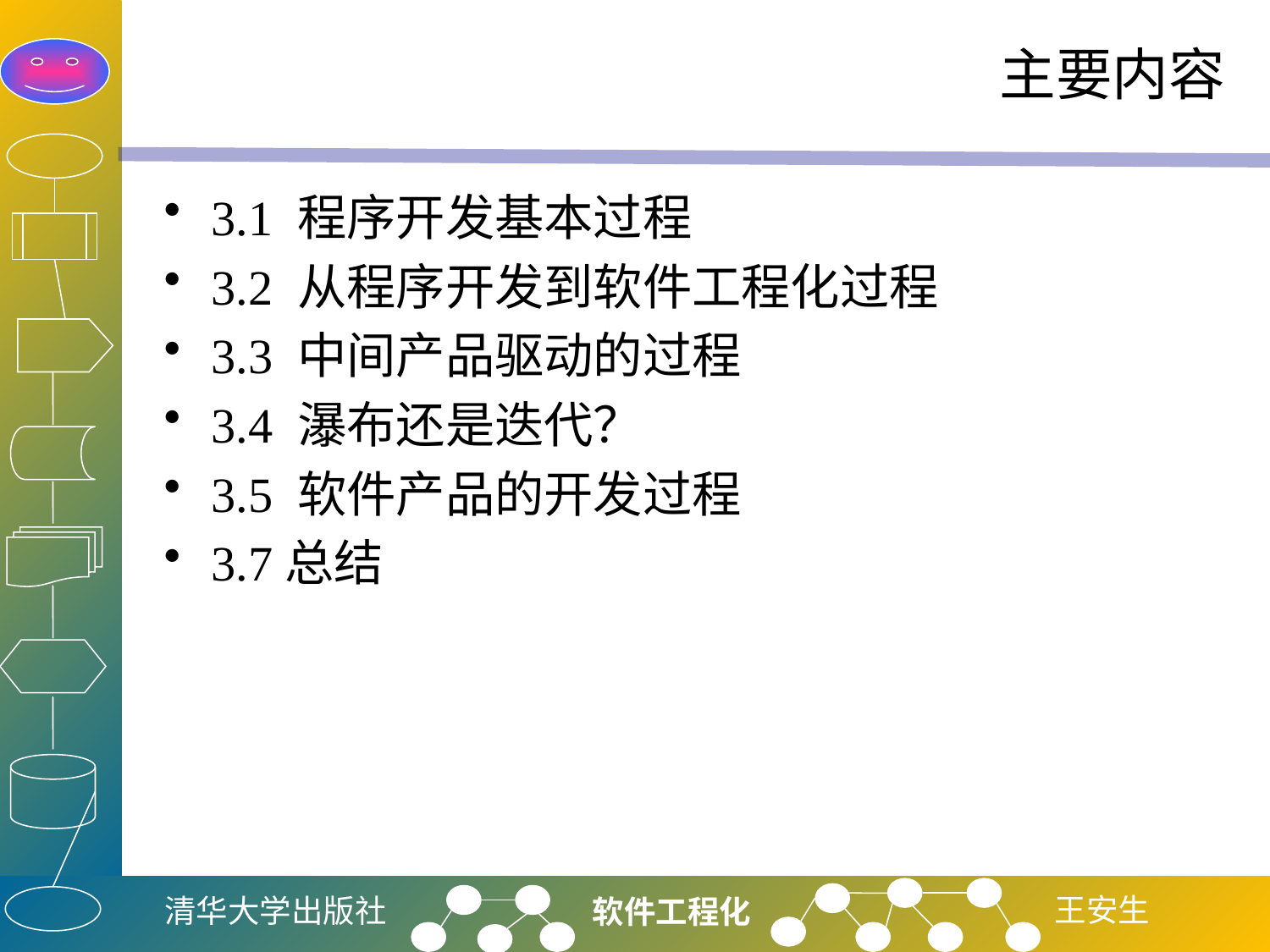

# 主要内容
3.1 程序开发基本过程
3.2 从程序开发到软件工程化过程
3.3 中间产品驱动的过程
3.4 瀑布还是迭代？
3.5 软件产品的开发过程
3.7总结